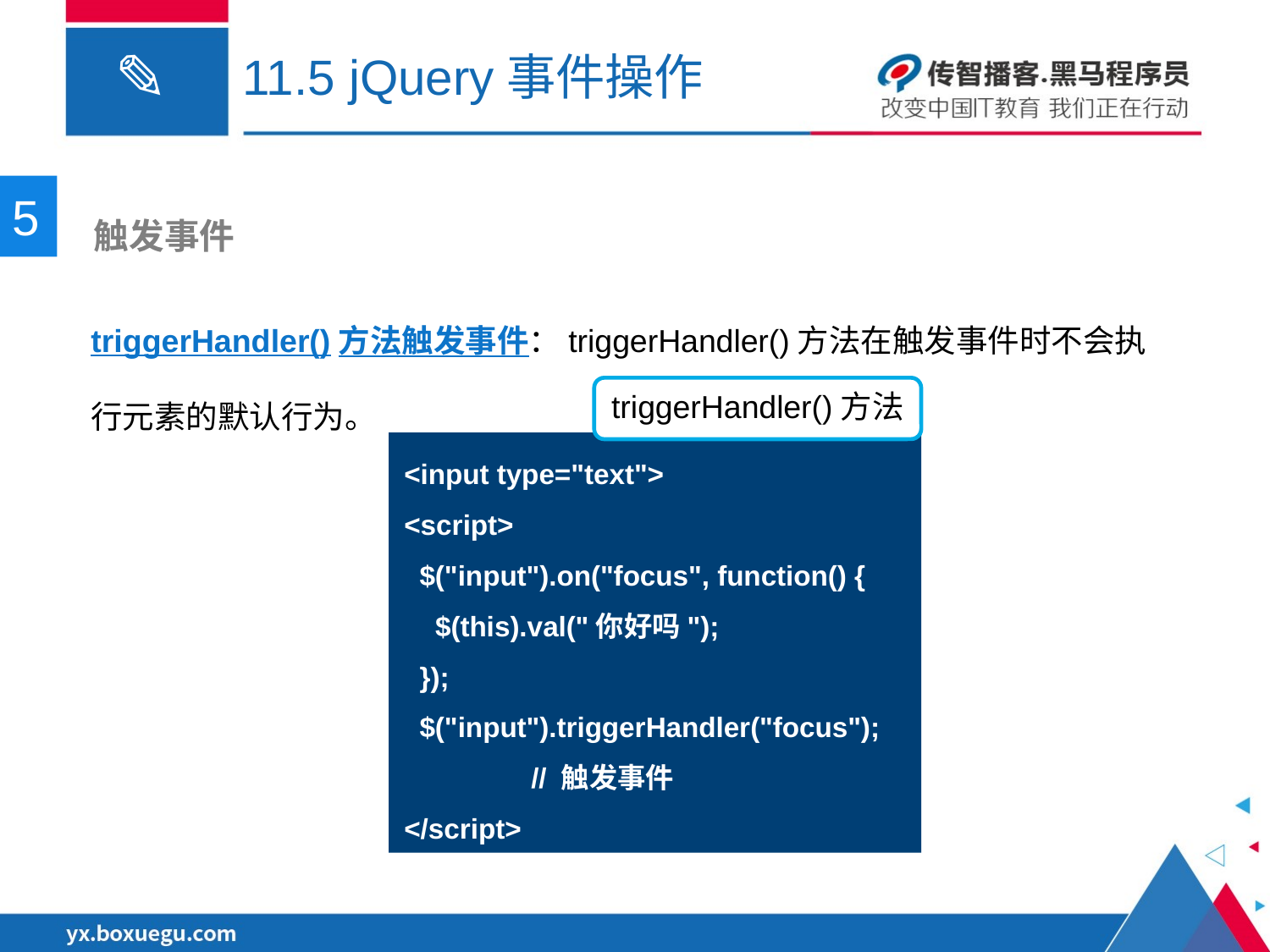

# 11.5 jQuery事件操作

5
  触发事件
triggerHandler()方法触发事件：triggerHandler()方法在触发事件时不会执行元素的默认行为。
triggerHandler()方法

<input type="text">
<script>
  $("input").on("focus", function() {
    $(this).val("你好吗");
  });
  $("input").triggerHandler("focus");	// 触发事件
</script>